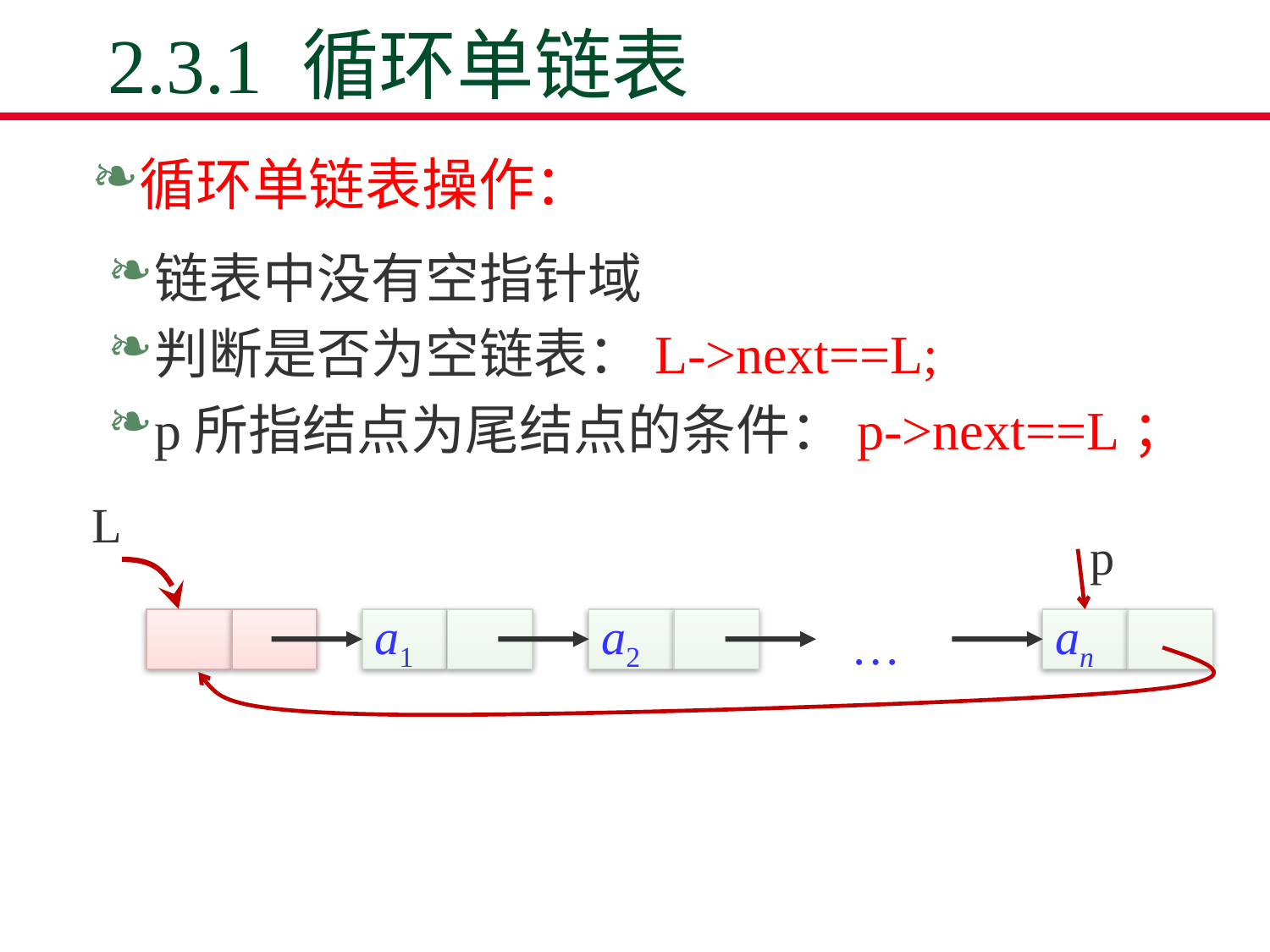

# 2.3.1 循环单链表
循环单链表操作：
链表中没有空指针域
判断是否为空链表：L->next==L;
p所指结点为尾结点的条件：p->next==L；
L
p

a1

a2

…
an